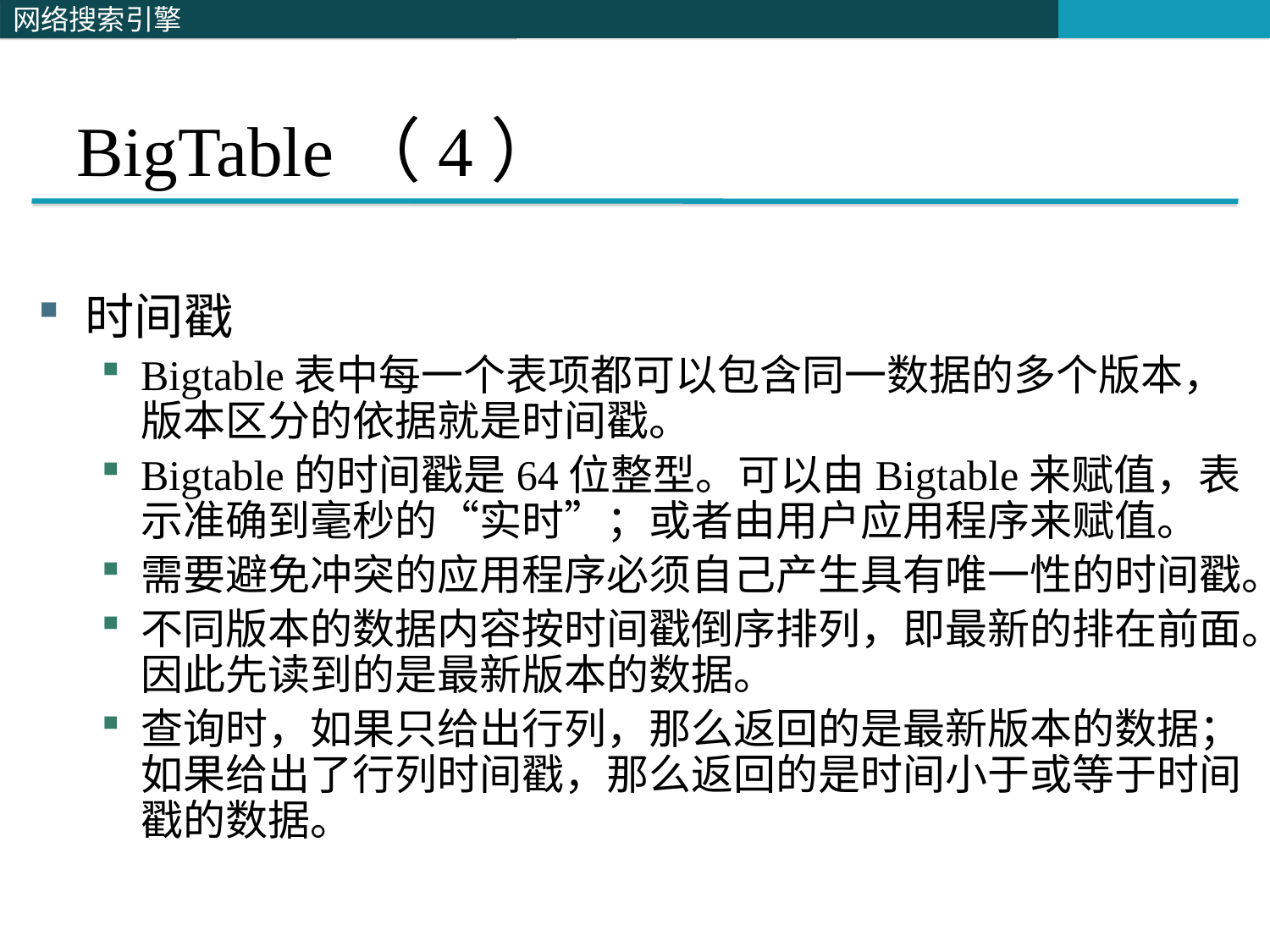

# BigTable（4）
时间戳
Bigtable表中每一个表项都可以包含同一数据的多个版本，版本区分的依据就是时间戳。
Bigtable的时间戳是64位整型。可以由Bigtable来赋值，表示准确到毫秒的“实时”；或者由用户应用程序来赋值。
需要避免冲突的应用程序必须自己产生具有唯一性的时间戳。
不同版本的数据内容按时间戳倒序排列，即最新的排在前面。因此先读到的是最新版本的数据。
查询时，如果只给出行列，那么返回的是最新版本的数据；如果给出了行列时间戳，那么返回的是时间小于或等于时间戳的数据。
76